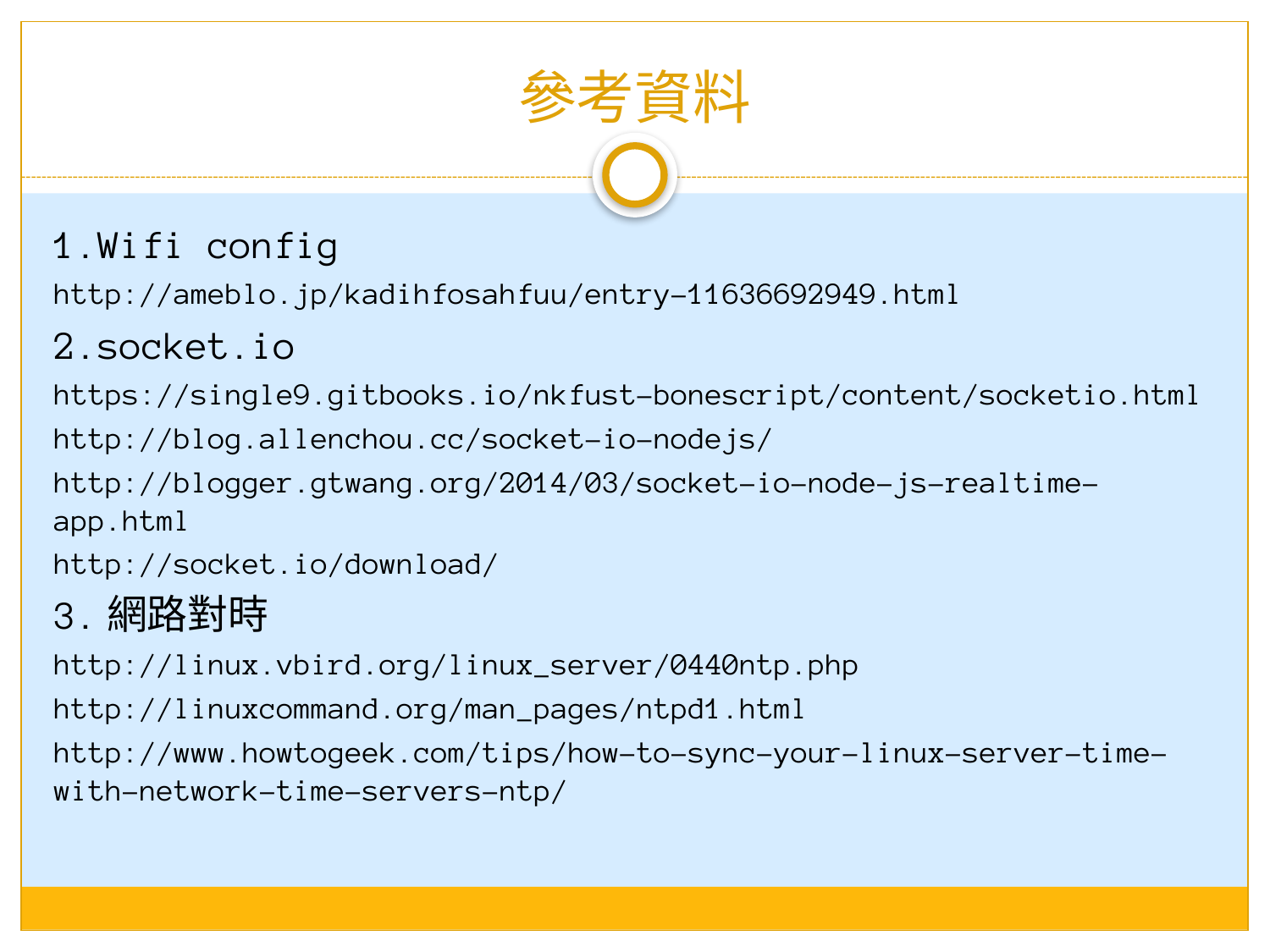

# 參考資料
1.Wifi config
http://ameblo.jp/kadihfosahfuu/entry-11636692949.html
2.socket.io
https://single9.gitbooks.io/nkfust-bonescript/content/socketio.html
http://blog.allenchou.cc/socket-io-nodejs/
http://blogger.gtwang.org/2014/03/socket-io-node-js-realtime-app.html
http://socket.io/download/
3.網路對時
http://linux.vbird.org/linux_server/0440ntp.php
http://linuxcommand.org/man_pages/ntpd1.html
http://www.howtogeek.com/tips/how-to-sync-your-linux-server-time-with-network-time-servers-ntp/